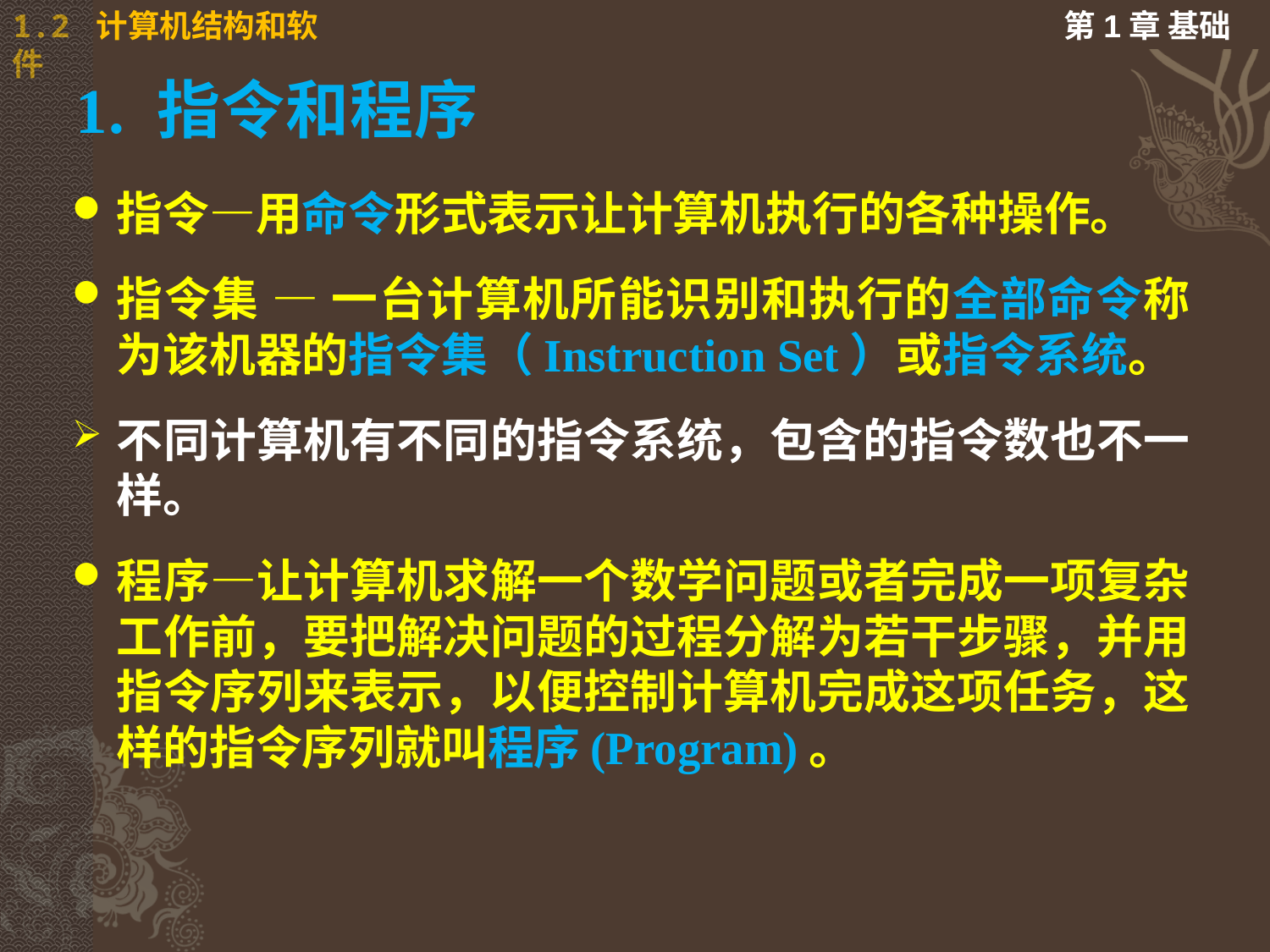

# 1. 指令和程序
指令—用命令形式表示让计算机执行的各种操作。
指令集 — 一台计算机所能识别和执行的全部命令称为该机器的指令集（Instruction Set）或指令系统。
不同计算机有不同的指令系统，包含的指令数也不一样。
程序—让计算机求解一个数学问题或者完成一项复杂工作前，要把解决问题的过程分解为若干步骤，并用指令序列来表示，以便控制计算机完成这项任务，这样的指令序列就叫程序(Program)。